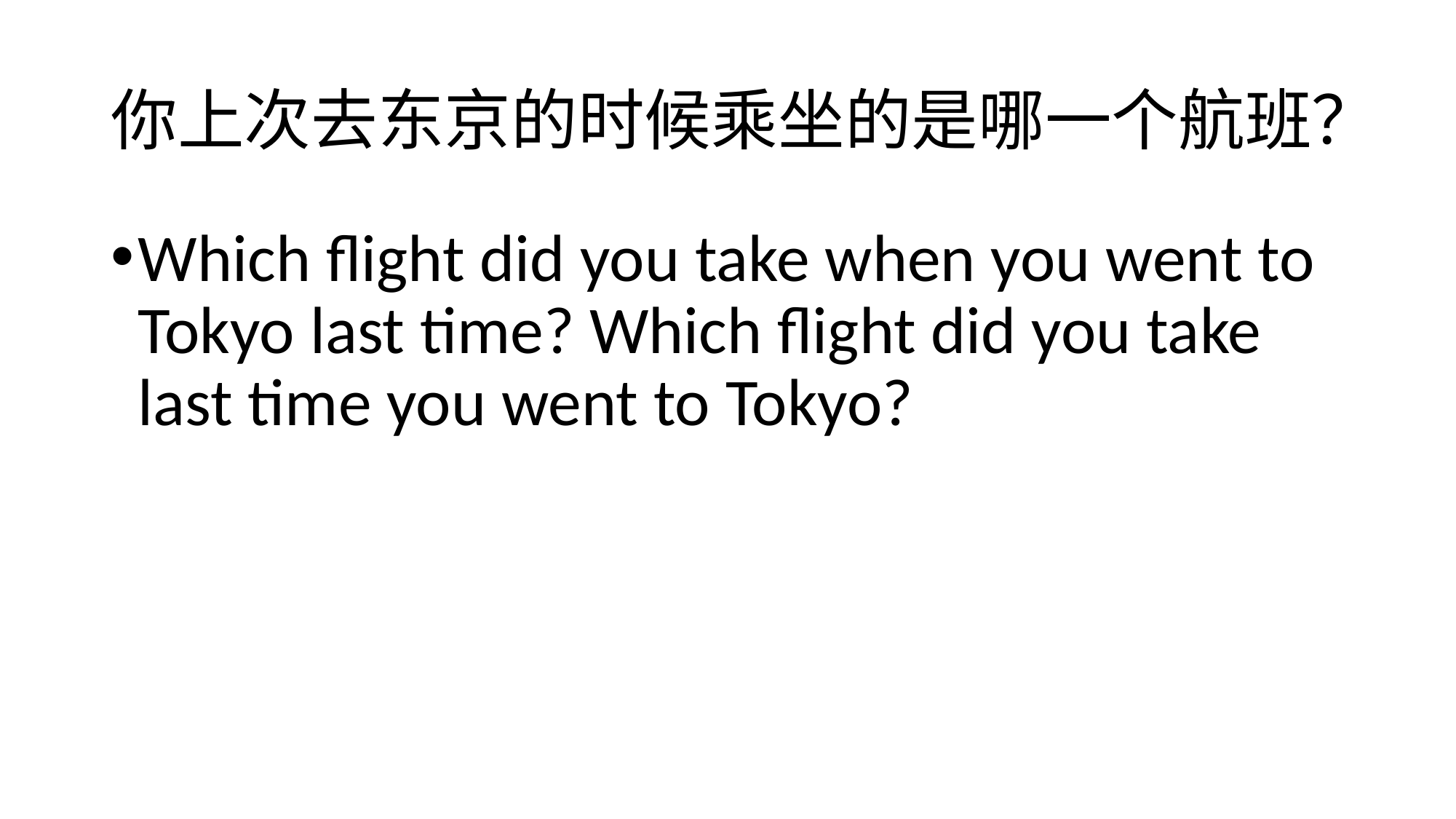

# 你上次去东京的时候乘坐的是哪一个航班？
Which flight did you take when you went to Tokyo last time? Which flight did you take last time you went to Tokyo?